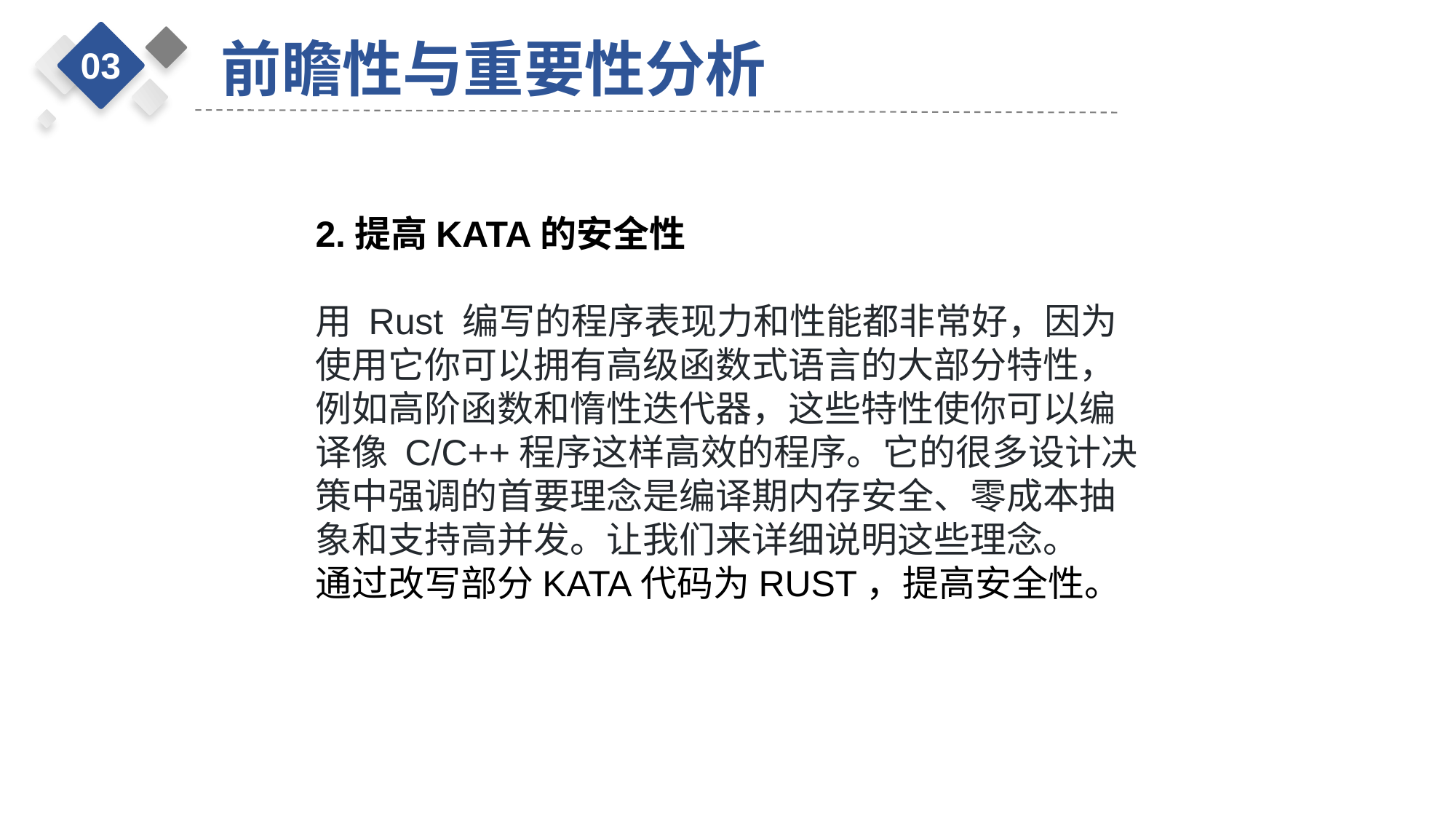

前瞻性与重要性分析

03

2.提高KATA的安全性

用 Rust 编写的程序表现力和性能都非常好，因为使用它你可以拥有高级函数式语言的大部分特性，例如高阶函数和惰性迭代器，这些特性使你可以编译像 C/C++程序这样高效的程序。它的很多设计决策中强调的首要理念是编译期内存安全、零成本抽象和支持高并发。让我们来详细说明这些理念。
通过改写部分KATA代码为RUST，提高安全性。